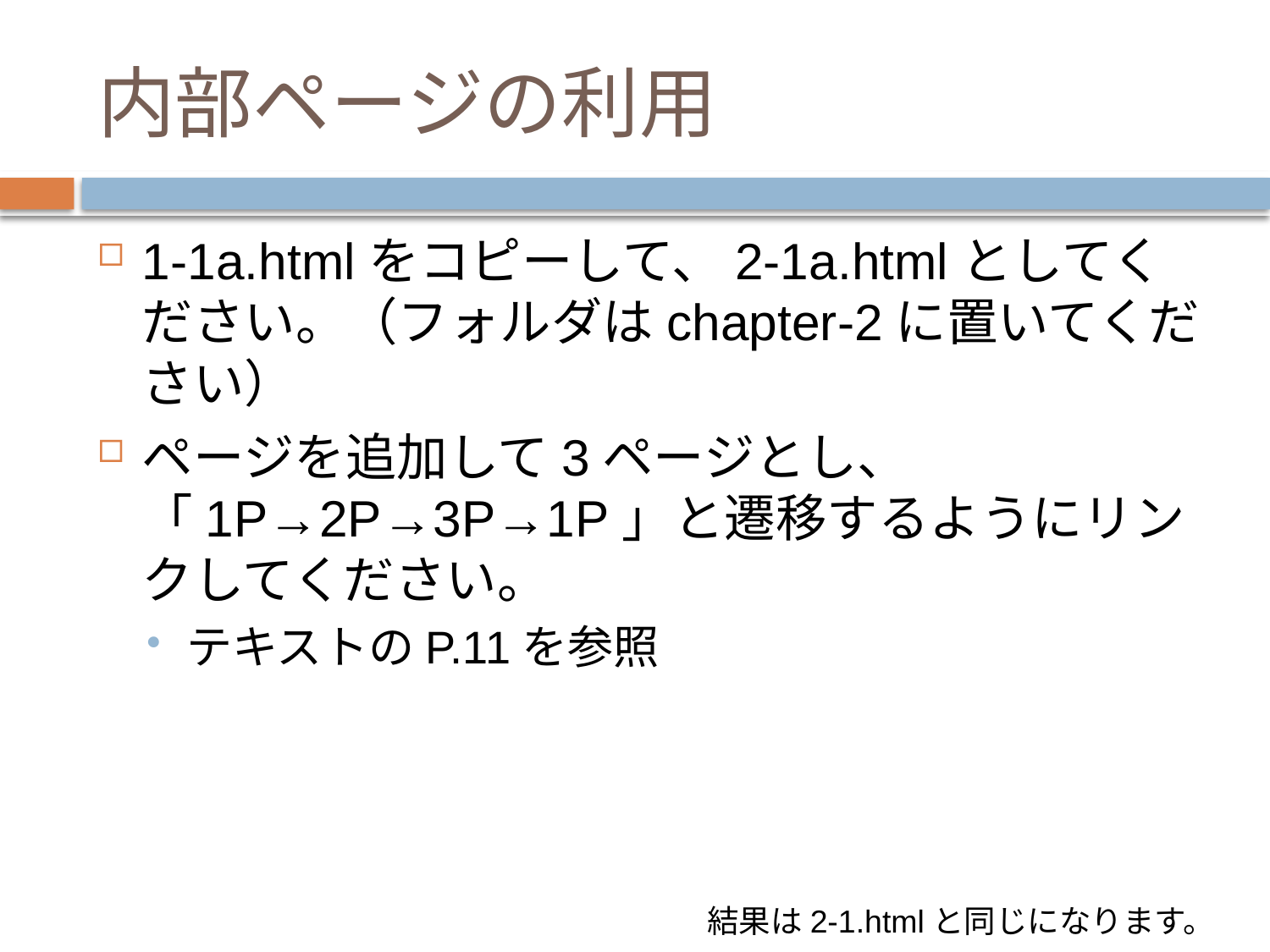

# 内部ページの利用
1-1a.htmlをコピーして、2-1a.htmlとしてください。（フォルダはchapter-2に置いてください）
ページを追加して3ページとし、「1P→2P→3P→1P」と遷移するようにリンクしてください。
テキストのP.11を参照
結果は2-1.htmlと同じになります。